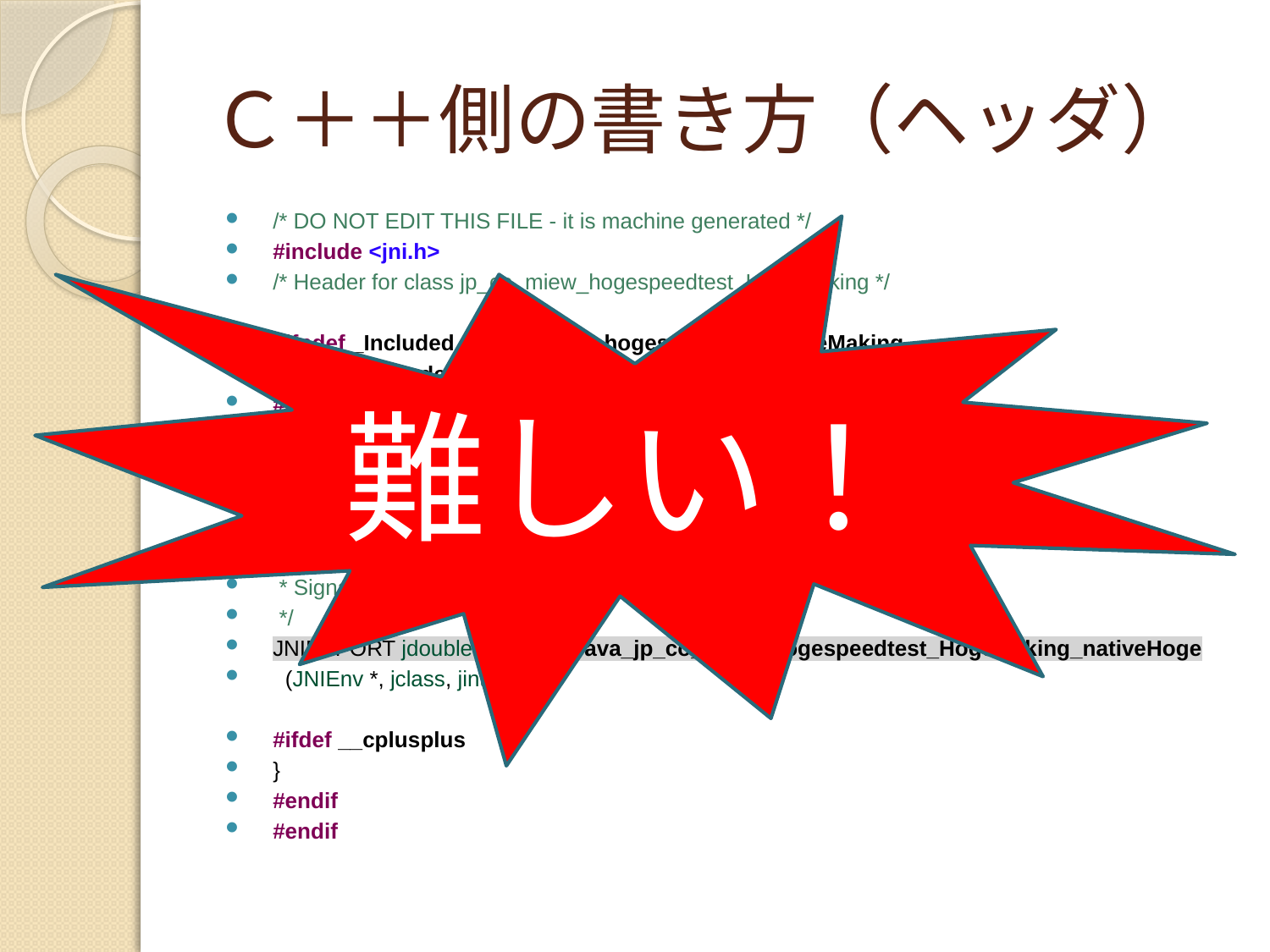

# Ｃ＋＋側の書き方（ヘッダ）
/* DO NOT EDIT THIS FILE - it is machine generated */
#include <jni.h>
/* Header for class jp_co_miew_hogespeedtest_HogeMaking */

#ifndef _Included_jp_co_miew_hogespeedtest_HogeMaking
#define _Included_jp_co_miew_hogespeedtest_HogeMaking
#ifdef __cplusplus
extern "C" {
#endif
/*
 * Class:     jp_co_miew_hogespeedtest_HogeMaking
 * Method:    nativeHoge
 * Signature: (I)D
 */
JNIEXPORT jdouble JNICALL Java_jp_co_miew_hogespeedtest_HogeMaking_nativeHoge
  (JNIEnv *, jclass, jint);

#ifdef __cplusplus
}
#endif
#endif

難しい！